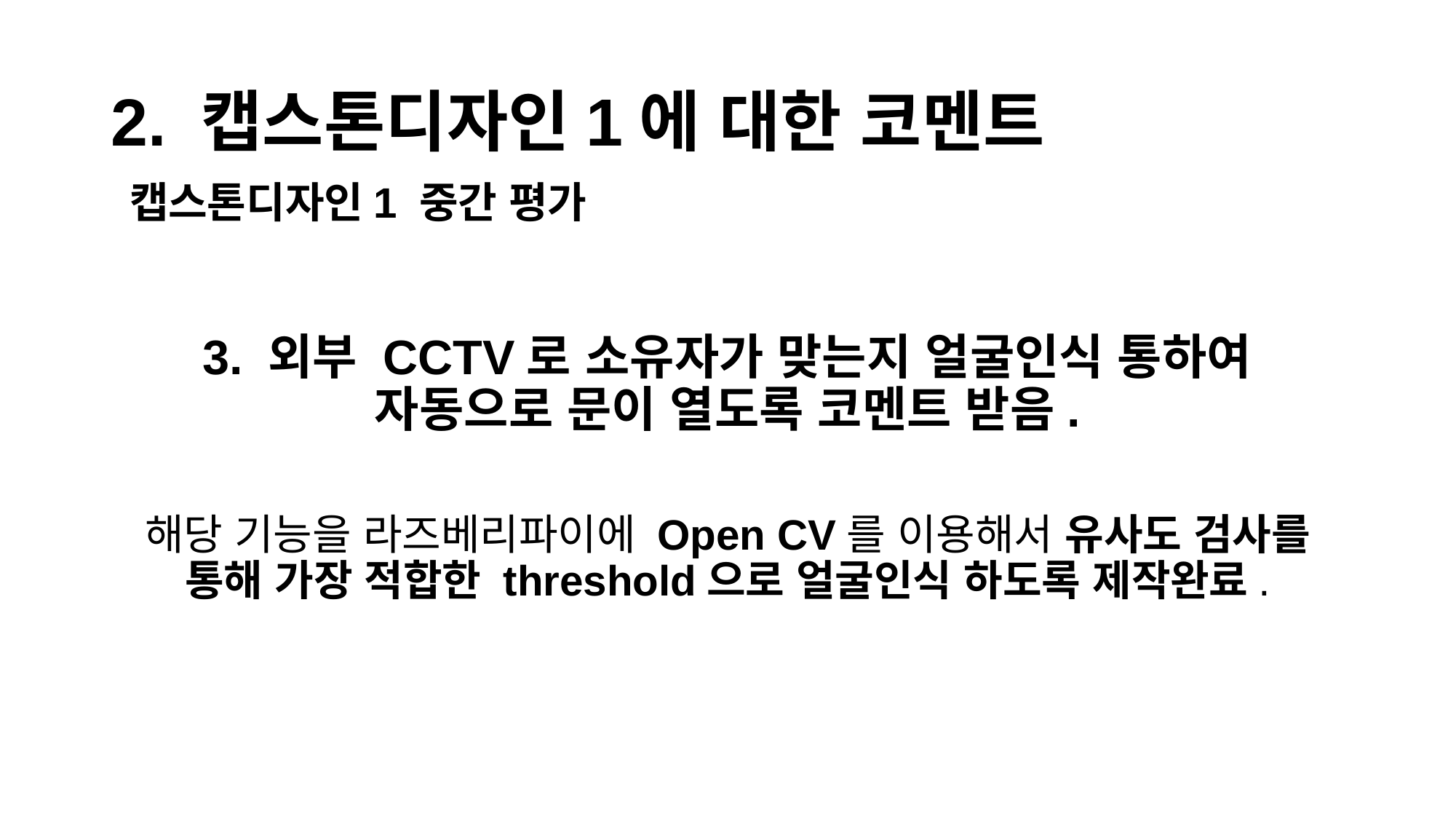

# 2. 캡스톤디자인1에 대한 코멘트 캡스톤디자인1 중간 평가

3. 외부 CCTV로 소유자가 맞는지 얼굴인식 통하여 자동으로 문이 열도록 코멘트 받음.

해당 기능을 라즈베리파이에 Open CV를 이용해서 유사도 검사를 통해 가장 적합한 threshold으로 얼굴인식 하도록 제작완료.